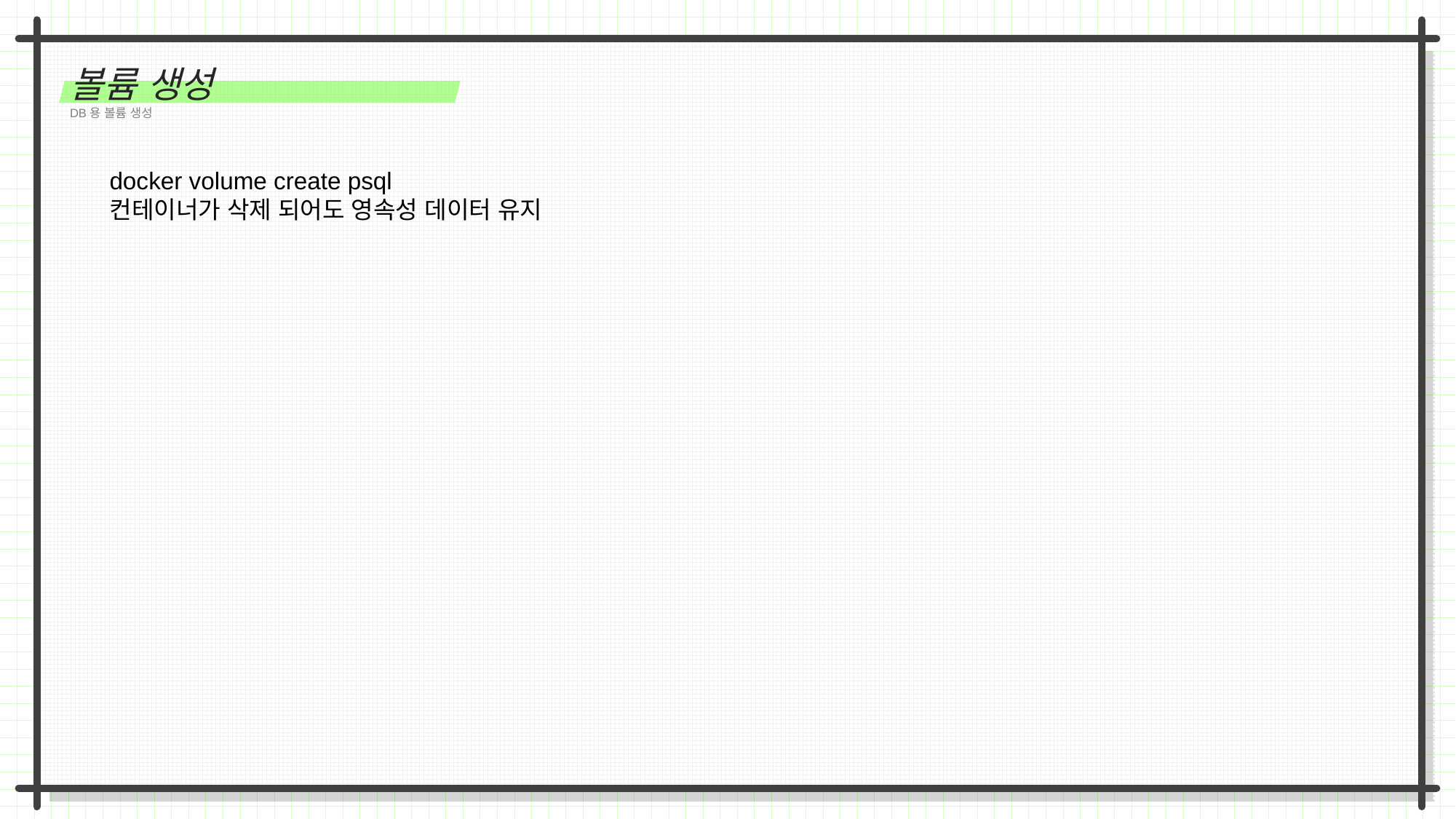

볼륨 생성
DB용 볼륨 생성

docker volume create psql
컨테이너가 삭제 되어도 영속성 데이터 유지